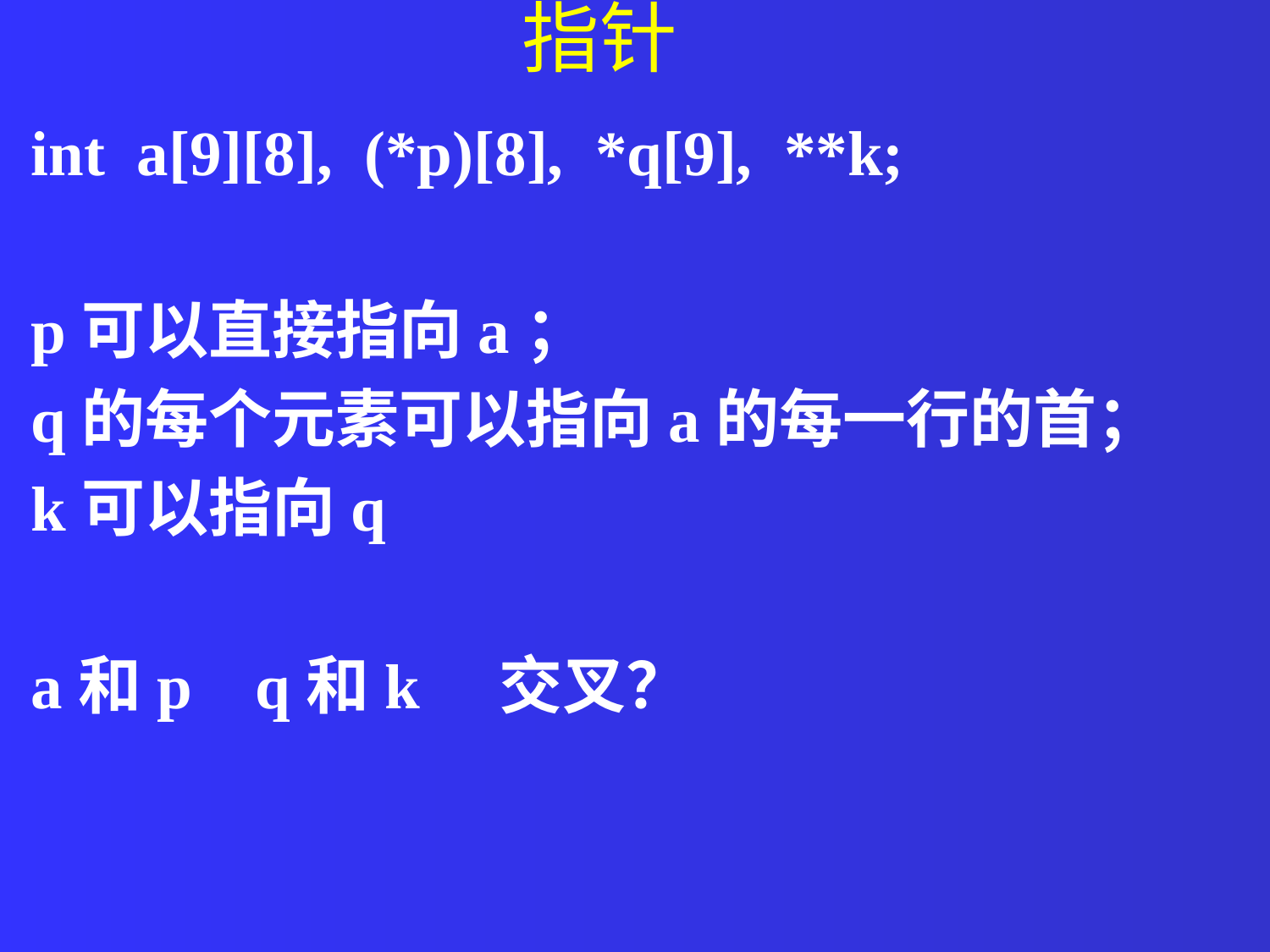

指针
int  a[9][8],  (*p)[8],  *q[9],  **k;

p可以直接指向a；
q的每个元素可以指向a的每一行的首；
k可以指向q

a和p    q和k    交叉？